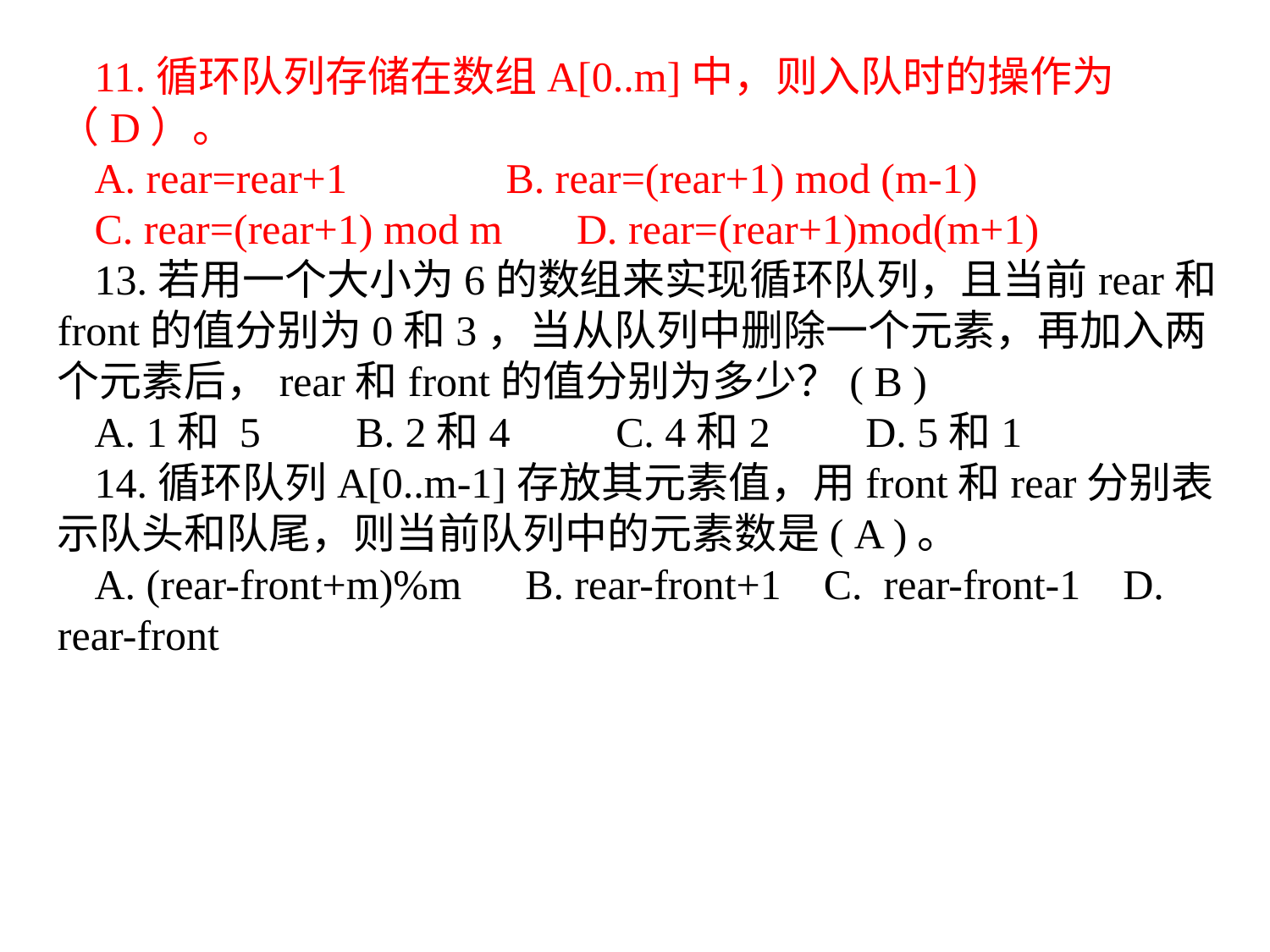

11.循环队列存储在数组A[0..m]中，则入队时的操作为（D）。
A. rear=rear+1               B. rear=(rear+1) mod (m-1)
C. rear=(rear+1) mod m       D. rear=(rear+1)mod(m+1)
13.若用一个大小为6的数组来实现循环队列，且当前rear和front的值分别为0和3，当从队列中删除一个元素，再加入两个元素后，rear和front的值分别为多少？( B )
A. 1和 5         B. 2和4          C. 4和2         D. 5和1
14.循环队列A[0..m-1]存放其元素值，用front和rear分别表示队头和队尾，则当前队列中的元素数是( A )。
A. (rear-front+m)%m      B. rear-front+1    C.  rear-front-1    D. rear-front